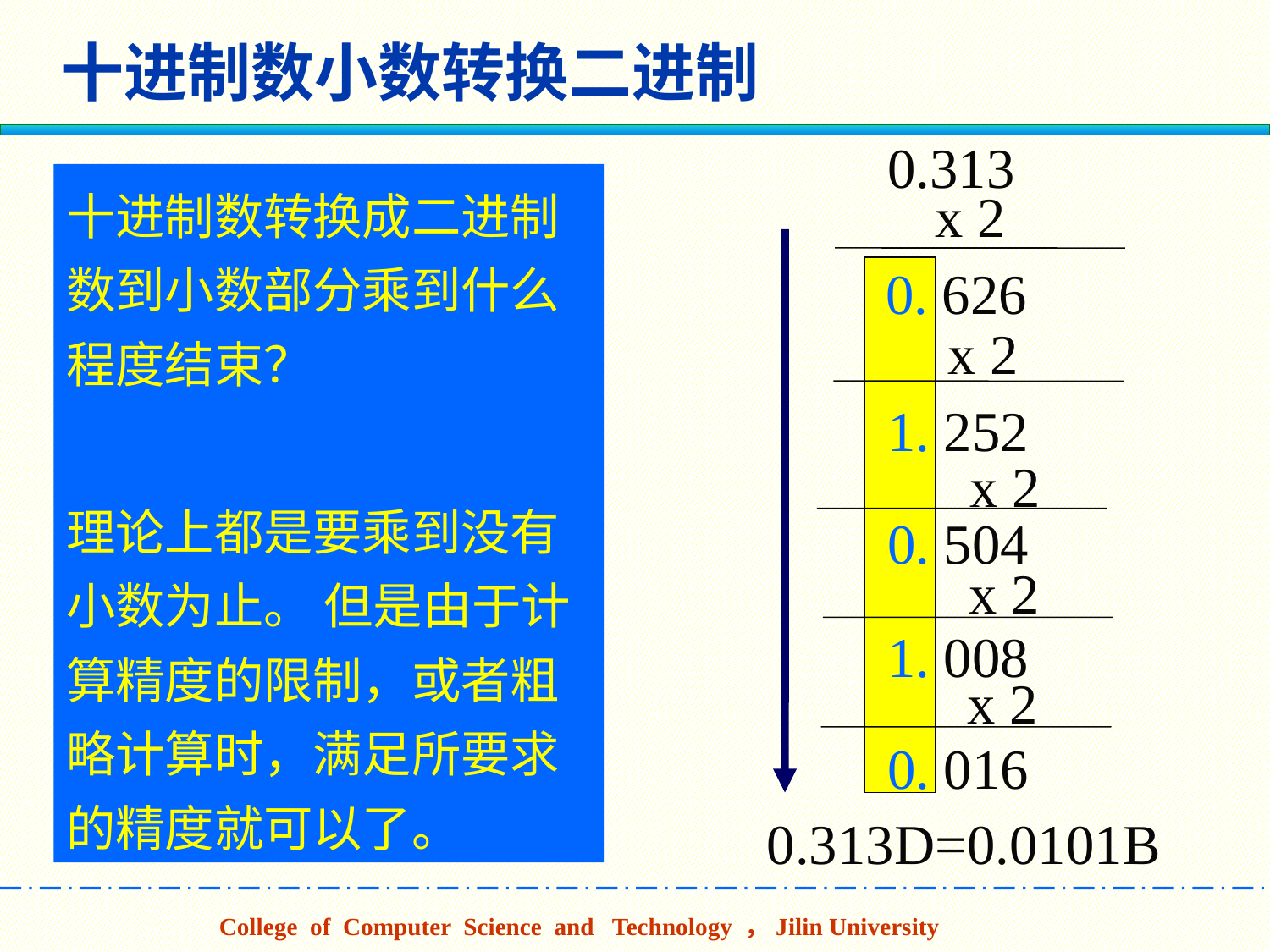

# 十进制数小数转换二进制
0.313
x 2

0. 626

x 2

1. 252
x 2
0. 504

x 2
1. 008

x 2

0. 016
0.313D=0.0101B
十进制数转换成二进制数到小数部分乘到什么程度结束？

理论上都是要乘到没有小数为止。 但是由于计算精度的限制，或者粗略计算时，满足所要求的精度就可以了。